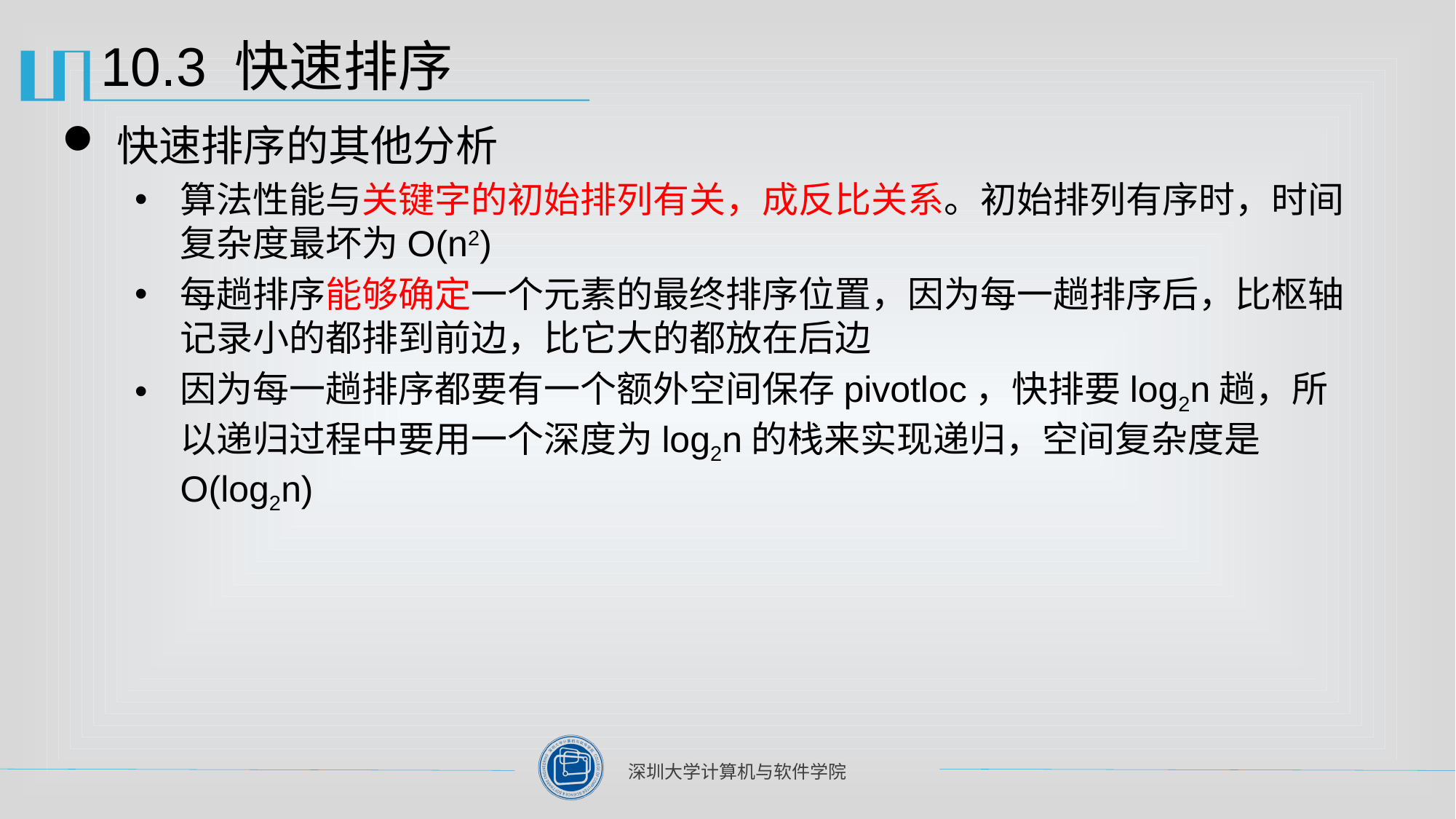

# 10.3 快速排序
快速排序的其他分析
算法性能与关键字的初始排列有关，成反比关系。初始排列有序时，时间复杂度最坏为O(n2)
每趟排序能够确定一个元素的最终排序位置，因为每一趟排序后，比枢轴记录小的都排到前边，比它大的都放在后边
因为每一趟排序都要有一个额外空间保存pivotloc，快排要log2n趟，所以递归过程中要用一个深度为log2n的栈来实现递归，空间复杂度是O(log2n)

44